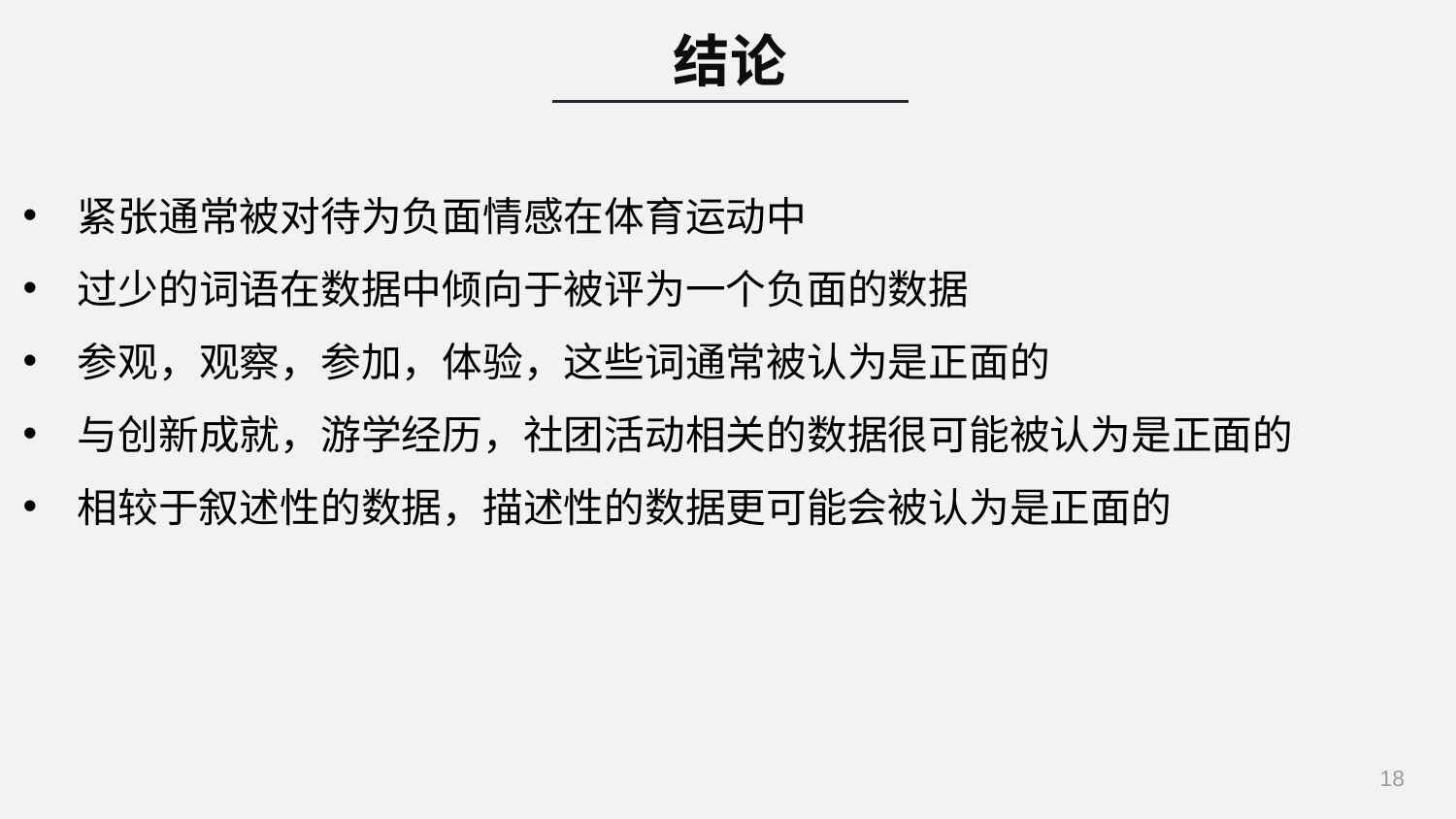

结论
紧张通常被对待为负面情感在体育运动中
过少的词语在数据中倾向于被评为一个负面的数据
参观，观察，参加，体验，这些词通常被认为是正面的
与创新成就，游学经历，社团活动相关的数据很可能被认为是正面的
相较于叙述性的数据，描述性的数据更可能会被认为是正面的
18